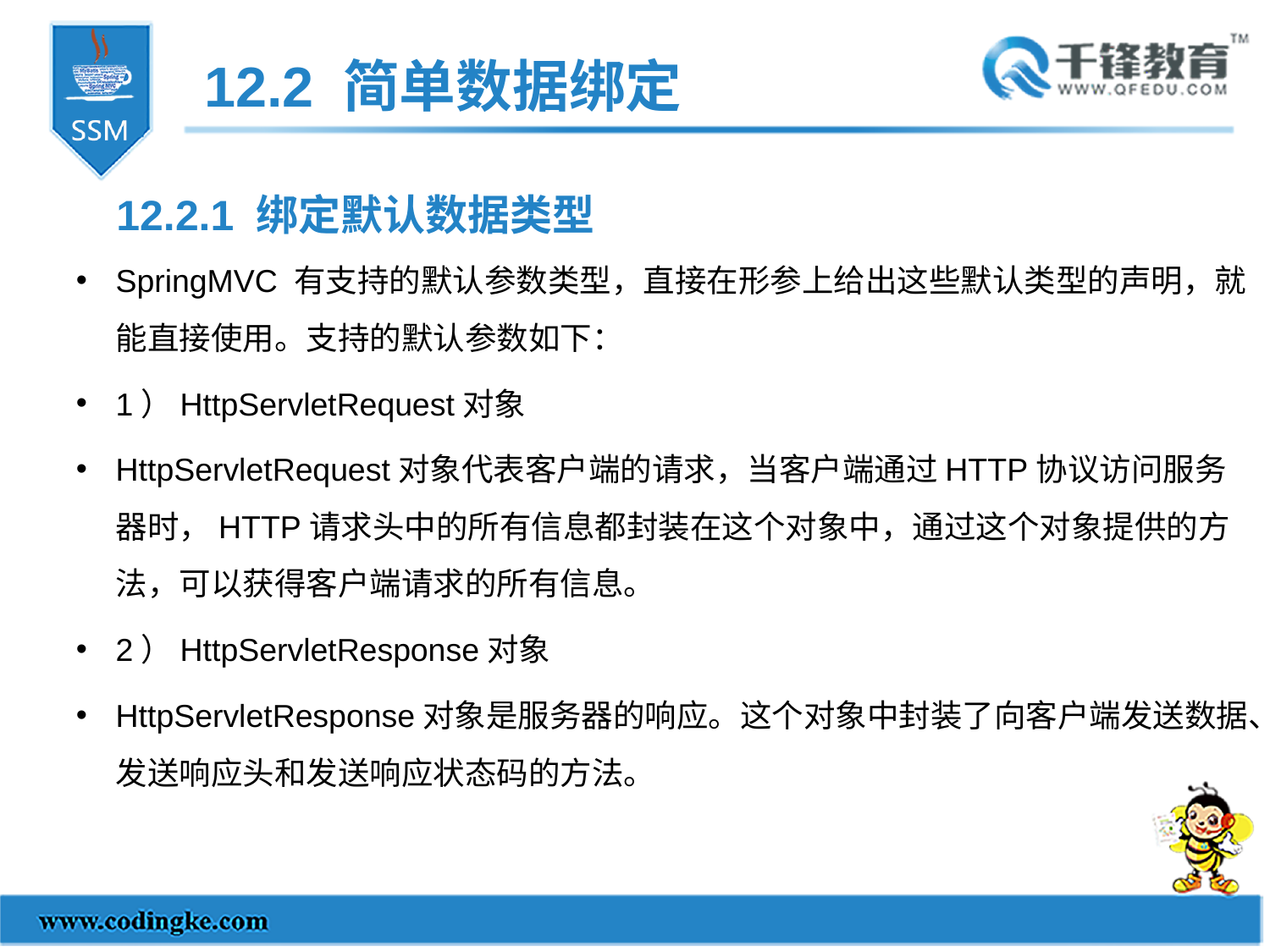

12.2 简单数据绑定
12.2.1 绑定默认数据类型
SpringMVC 有支持的默认参数类型，直接在形参上给出这些默认类型的声明，就能直接使用。支持的默认参数如下：
1）HttpServletRequest对象
HttpServletRequest对象代表客户端的请求，当客户端通过HTTP协议访问服务器时，HTTP请求头中的所有信息都封装在这个对象中，通过这个对象提供的方法，可以获得客户端请求的所有信息。
2）HttpServletResponse对象
HttpServletResponse对象是服务器的响应。这个对象中封装了向客户端发送数据、发送响应头和发送响应状态码的方法。